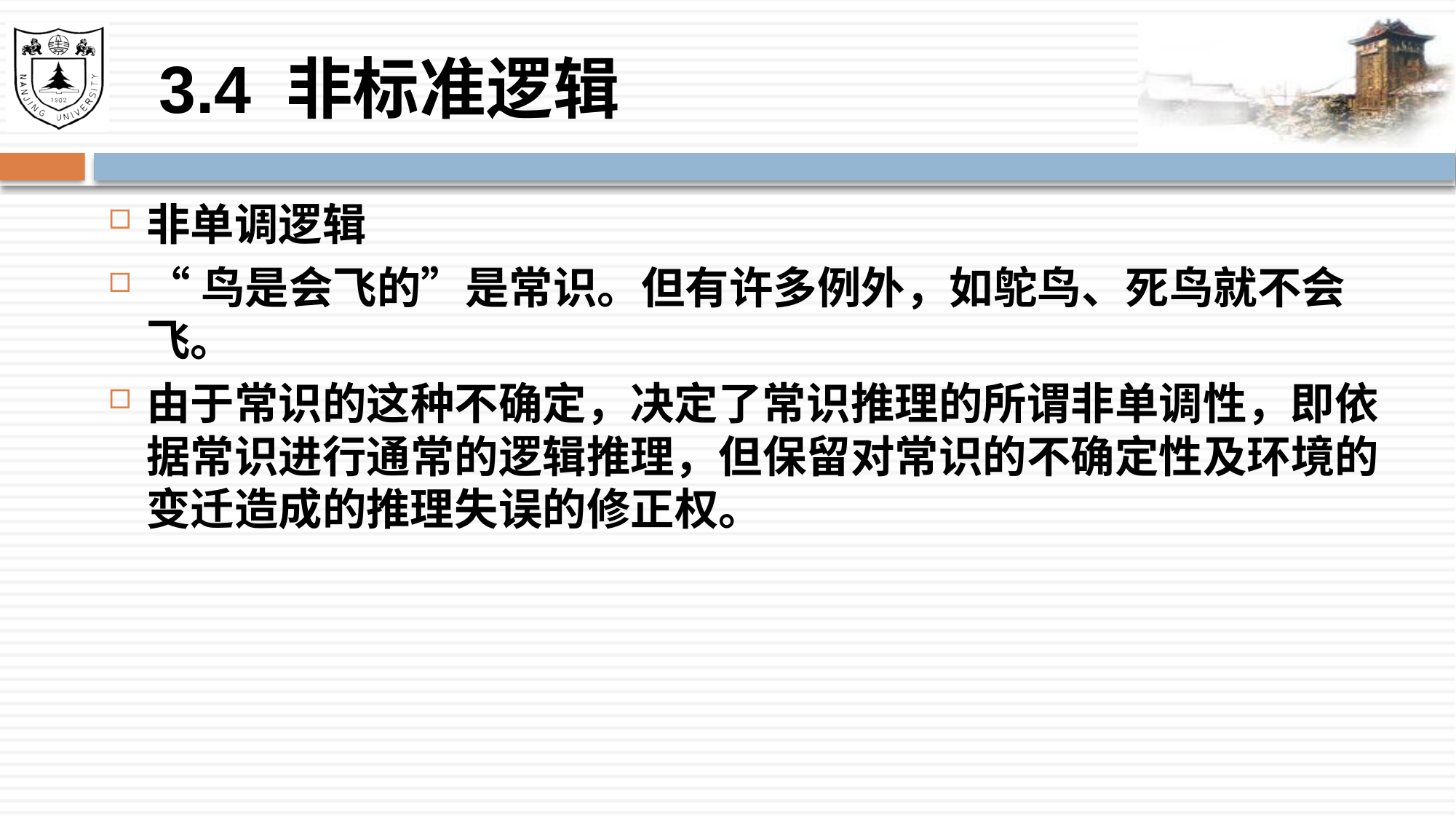

# 3.4 非标准逻辑
非单调逻辑
“鸟是会飞的”是常识。但有许多例外，如鸵鸟、死鸟就不会飞。
由于常识的这种不确定，决定了常识推理的所谓非单调性，即依据常识进行通常的逻辑推理，但保留对常识的不确定性及环境的变迁造成的推理失误的修正权。